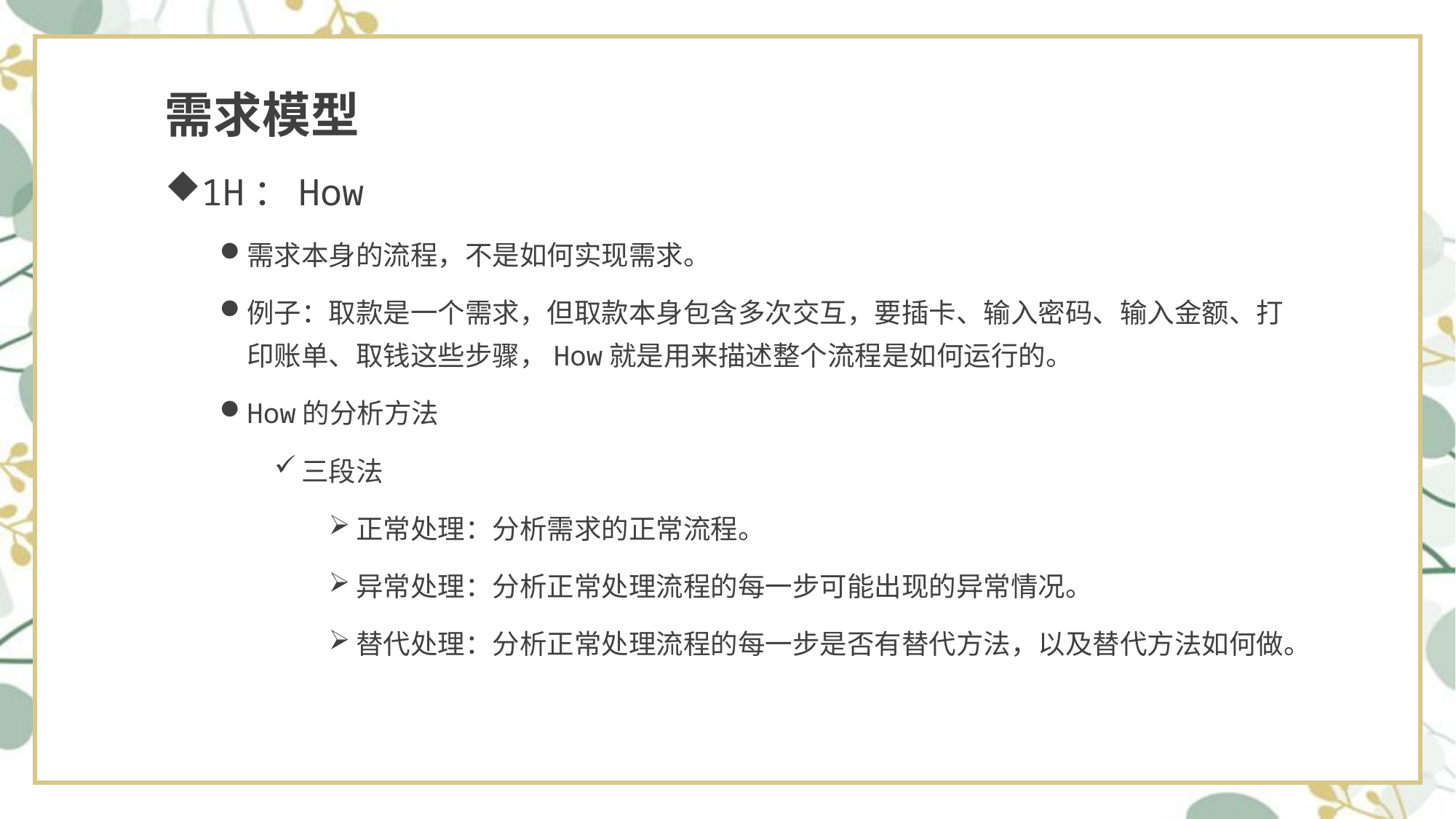

# 需求模型
1H：How
需求本身的流程，不是如何实现需求。
例子：取款是一个需求，但取款本身包含多次交互，要插卡、输入密码、输入金额、打印账单、取钱这些步骤，How就是用来描述整个流程是如何运行的。
How的分析方法
三段法
正常处理：分析需求的正常流程。
异常处理：分析正常处理流程的每一步可能出现的异常情况。
替代处理：分析正常处理流程的每一步是否有替代方法，以及替代方法如何做。